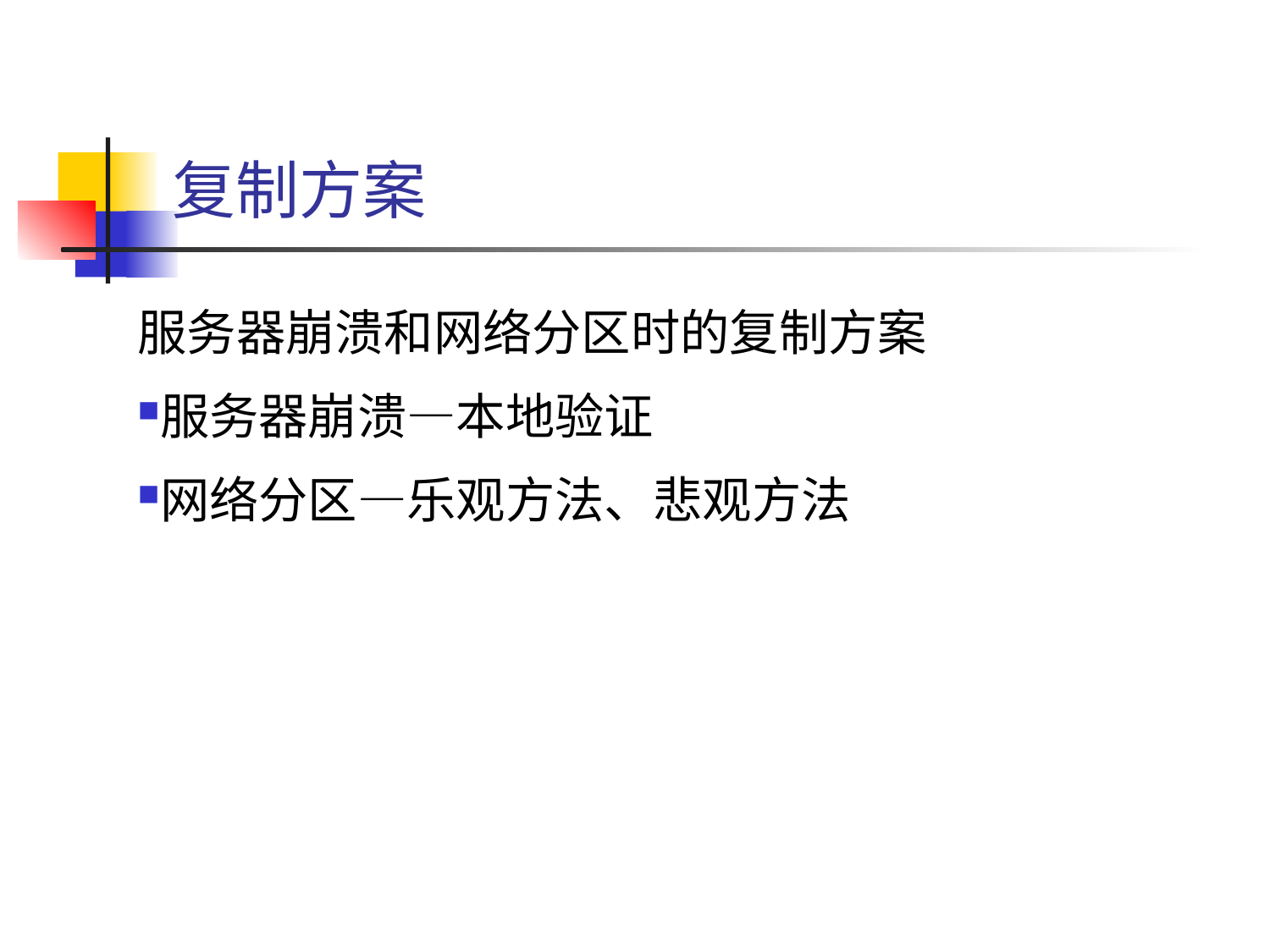

# 复制方案
服务器崩溃和网络分区时的复制方案
服务器崩溃—本地验证
网络分区—乐观方法、悲观方法